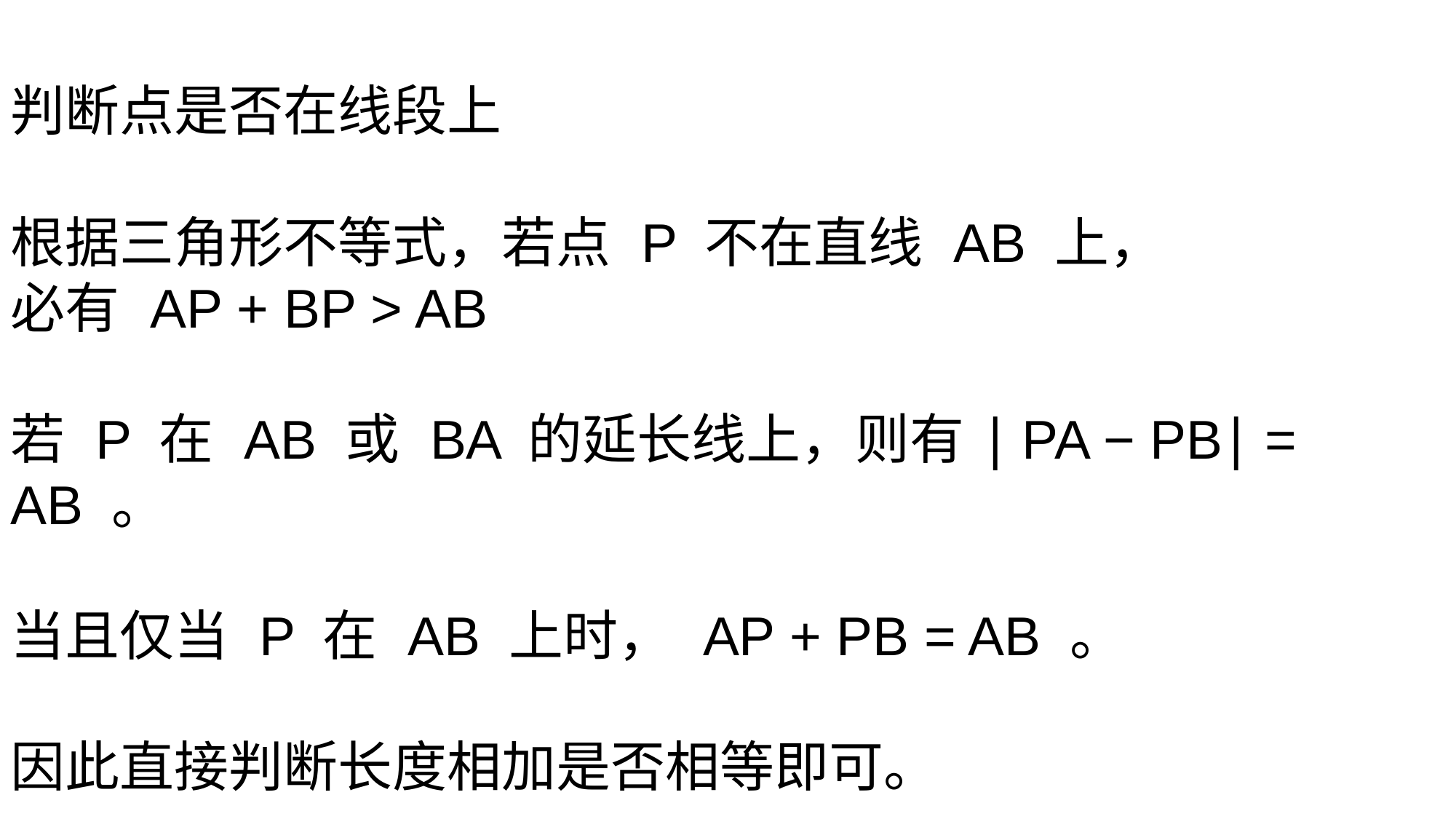

判断点是否在线段上

根据三角形不等式，若点 P 不在直线 AB 上，
必有 AP + BP > AB

若 P 在 AB 或 BA 的延长线上，则有 ∣PA − PB∣ = AB 。

当且仅当 P 在 AB 上时， AP + PB = AB 。

因此直接判断长度相加是否相等即可。